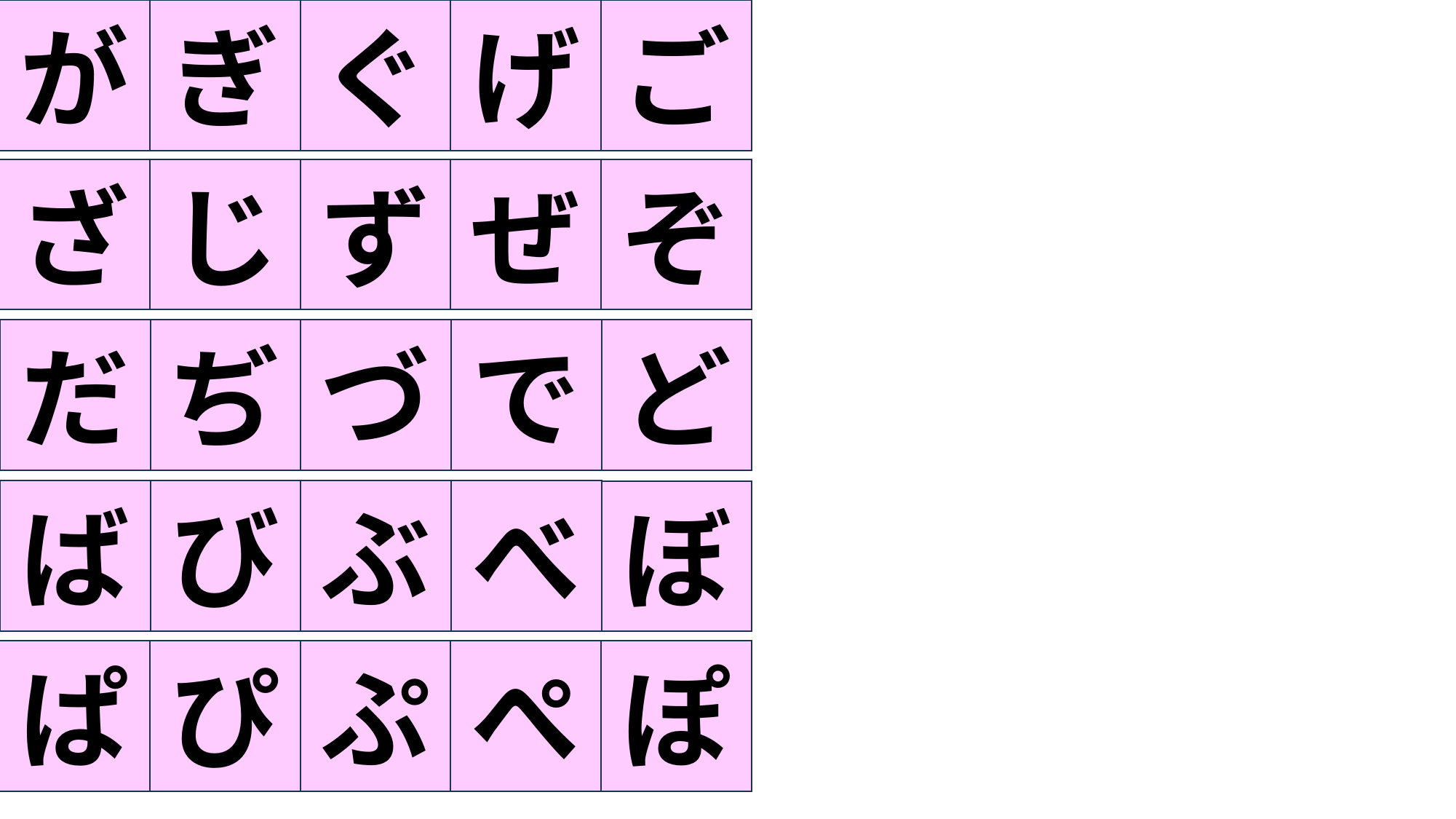

が
ぎ
ぐ
げ
ご
ざ
じ
ず
ぜ
ぞ
だ
ぢ
づ
で
ど
ば
び
ぶ
べ
ぼ
ぱ
ぴ
ぷ
ぺ
ぽ